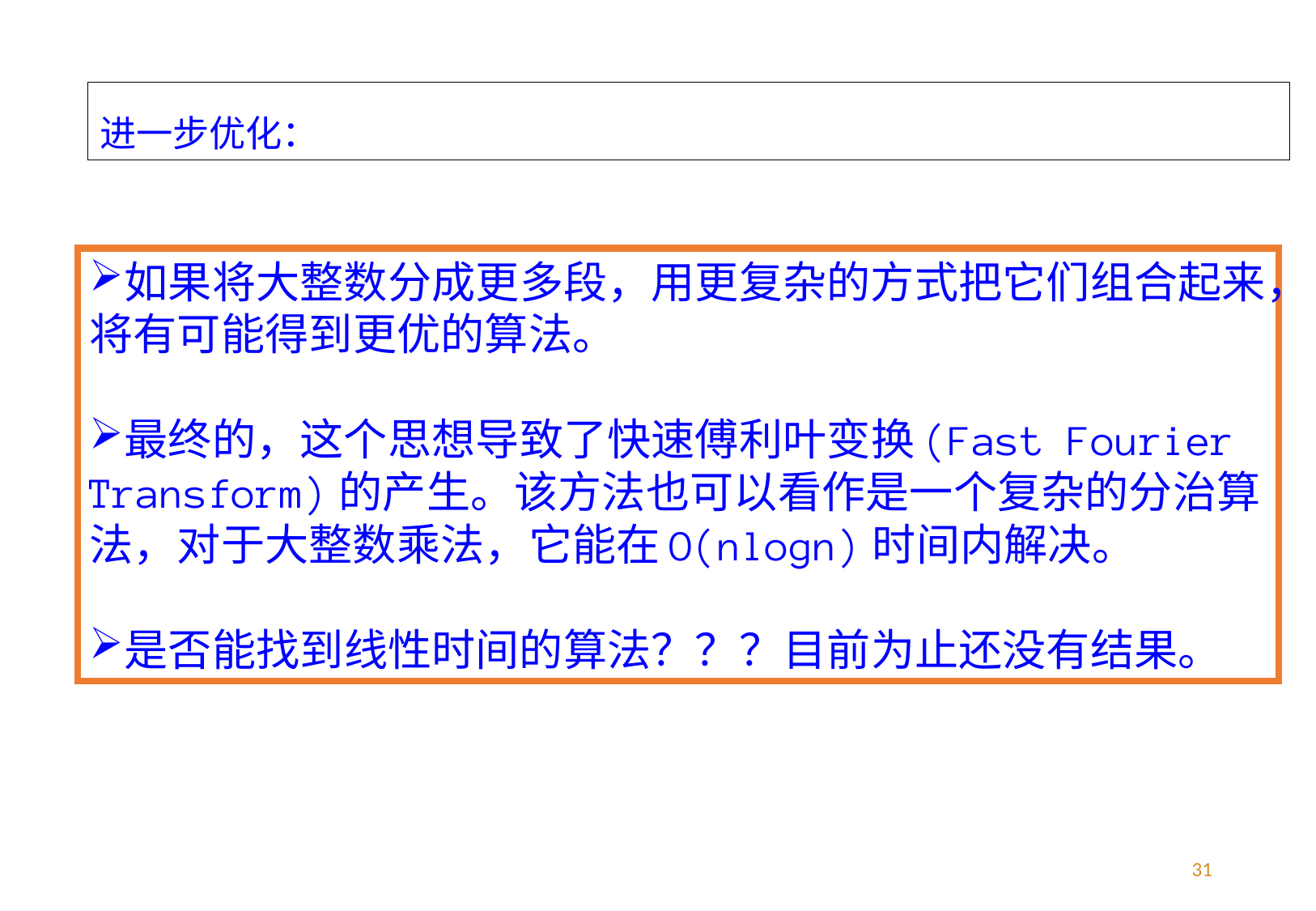

进一步优化：
如果将大整数分成更多段，用更复杂的方式把它们组合起来，将有可能得到更优的算法。

最终的，这个思想导致了快速傅利叶变换(Fast Fourier Transform)的产生。该方法也可以看作是一个复杂的分治算法，对于大整数乘法，它能在O(nlogn)时间内解决。

是否能找到线性时间的算法？？？目前为止还没有结果。
31